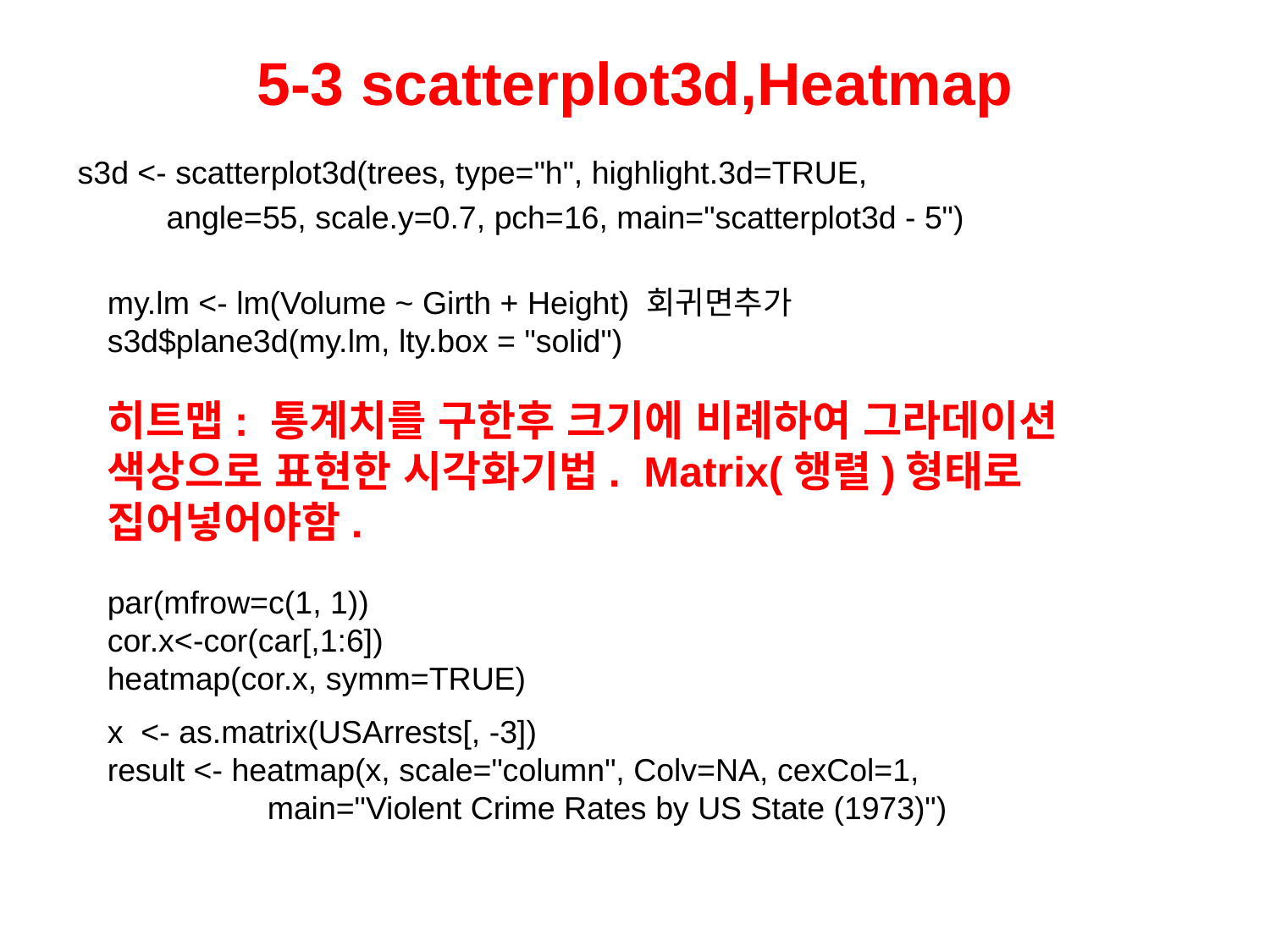

# 5-3 scatterplot3d,Heatmap
s3d <- scatterplot3d(trees, type="h", highlight.3d=TRUE,
          angle=55, scale.y=0.7, pch=16, main="scatterplot3d - 5")

my.lm <- lm(Volume ~ Girth + Height) 회귀면추가
s3d$plane3d(my.lm, lty.box = "solid")
히트맵: 통계치를 구한후 크기에 비례하여 그라데이션 색상으로 표현한 시각화기법.  Matrix(행렬)형태로 집어넣어야함.
par(mfrow=c(1, 1))
cor.x<-cor(car[,1:6])
heatmap(cor.x, symm=TRUE)
x  <- as.matrix(USArrests[, -3])
result <- heatmap(x, scale="column", Colv=NA, cexCol=1,
                  main="Violent Crime Rates by US State (1973)")